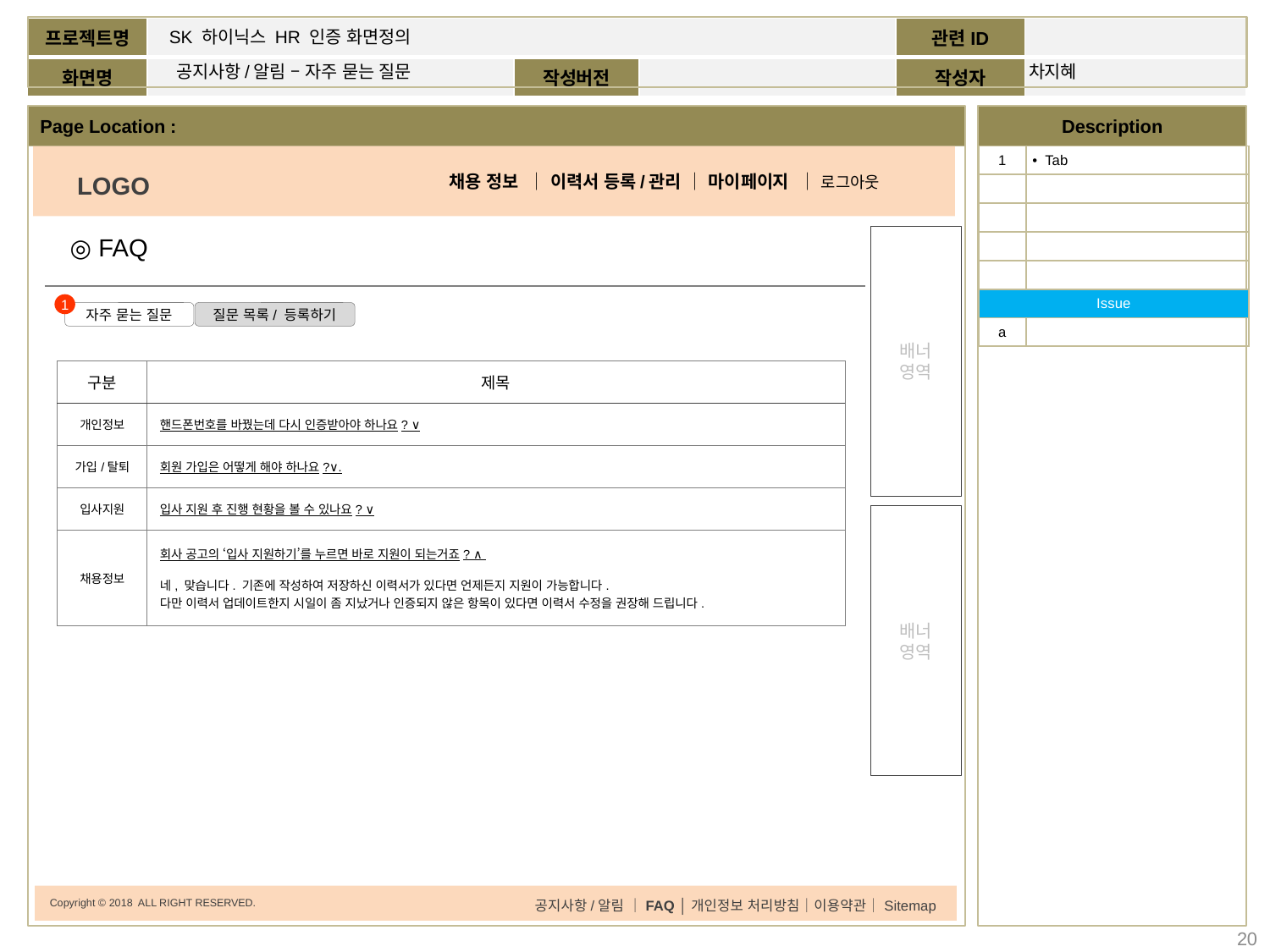

SK 하이닉스 HR 인증 화면정의
공지사항/알림 – 자주 묻는 질문
차지혜
| 1 | Tab |
| --- | --- |
|  |  |
|  |  |
|  |  |
|  |  |
| Issue |  |
| a |  |

LOGO
채용 정보  │ 이력서 등록/관리 │ 마이페이지  │ 로그아웃
◎ FAQ
배너
영역
1
자주 묻는 질문
질문 목록/ 등록하기
| 구분 | 제목 |
| --- | --- |
| 개인정보 | 핸드폰번호를 바꿨는데 다시 인증받아야 하나요? ∨ |
| 가입/탈퇴 | 회원 가입은 어떻게 해야 하나요?∨. |
| 입사지원 | 입사 지원 후 진행 현황을 볼 수 있나요? ∨ |
| 채용정보 | 회사 공고의 ‘입사 지원하기’를 누르면 바로 지원이 되는거죠? ∧ 네, 맞습니다. 기존에 작성하여 저장하신 이력서가 있다면 언제든지 지원이 가능합니다. 다만 이력서 업데이트한지 시일이 좀 지났거나 인증되지 않은 항목이 있다면 이력서 수정을 권장해 드립니다. |
배너
영역

Copyright © 2018  ALL RIGHT RESERVED.
공지사항/알림 │FAQ │개인정보 처리방침│이용약관│Sitemap
20